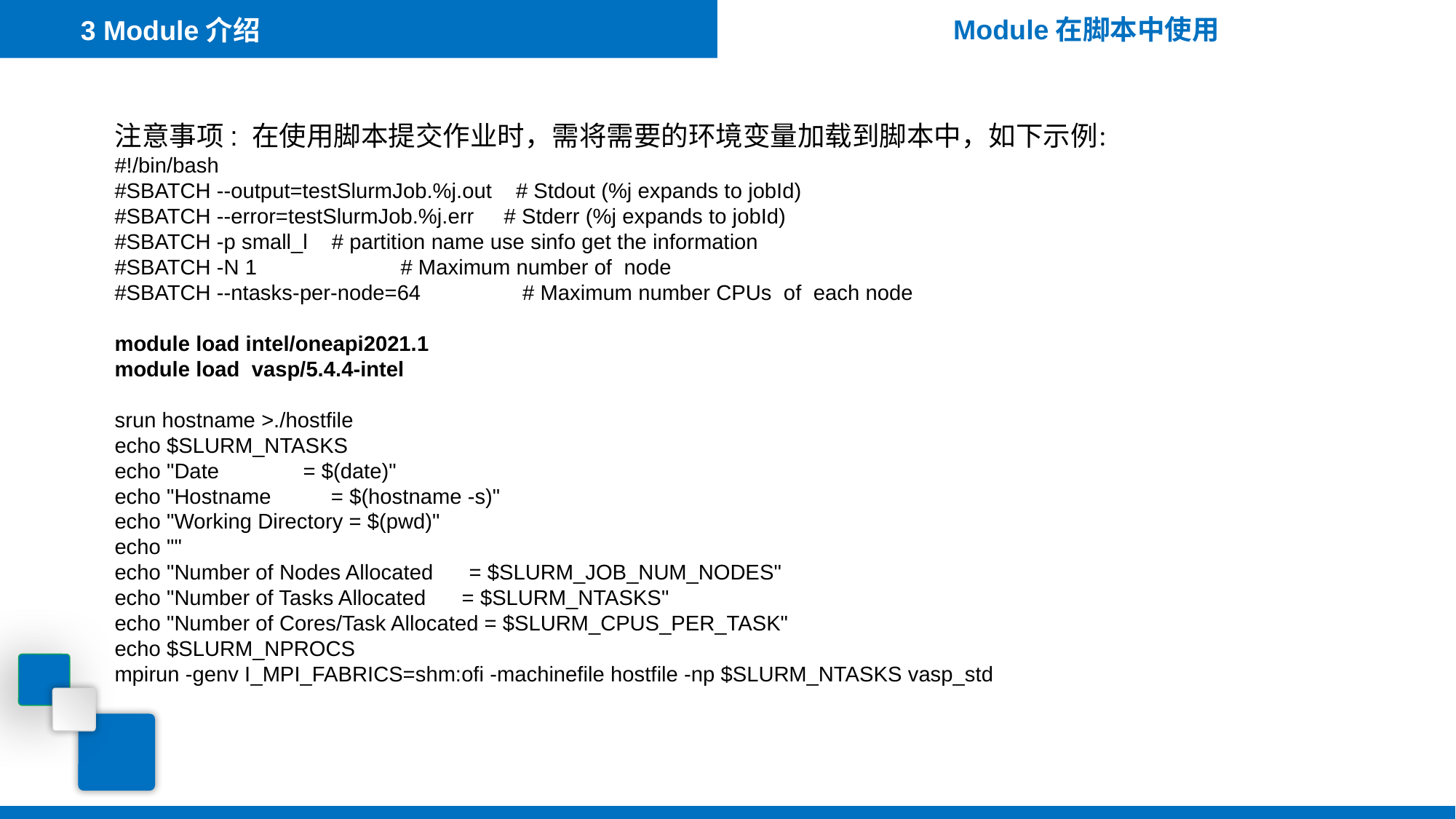

3 Module介绍
Module在脚本中使用

注意事项: 在使用脚本提交作业时，需将需要的环境变量加载到脚本中，如下示例：
#!/bin/bash
#SBATCH --output=testSlurmJob.%j.out    # Stdout (%j expands to jobId)
#SBATCH --error=testSlurmJob.%j.err     # Stderr (%j expands to jobId)
#SBATCH -p small_l    # partition name use sinfo get the information
#SBATCH -N 1                        # Maximum number of  node
#SBATCH --ntasks-per-node=64                 # Maximum number CPUs  of  each node

module load intel/oneapi2021.1
module load  vasp/5.4.4-intel

srun hostname >./hostfile
echo $SLURM_NTASKS
echo "Date              = $(date)"
echo "Hostname          = $(hostname -s)"
echo "Working Directory = $(pwd)"
echo ""
echo "Number of Nodes Allocated      = $SLURM_JOB_NUM_NODES"
echo "Number of Tasks Allocated      = $SLURM_NTASKS"
echo "Number of Cores/Task Allocated = $SLURM_CPUS_PER_TASK"
echo $SLURM_NPROCS
mpirun -genv I_MPI_FABRICS=shm:ofi -machinefile hostfile -np $SLURM_NTASKS vasp_std